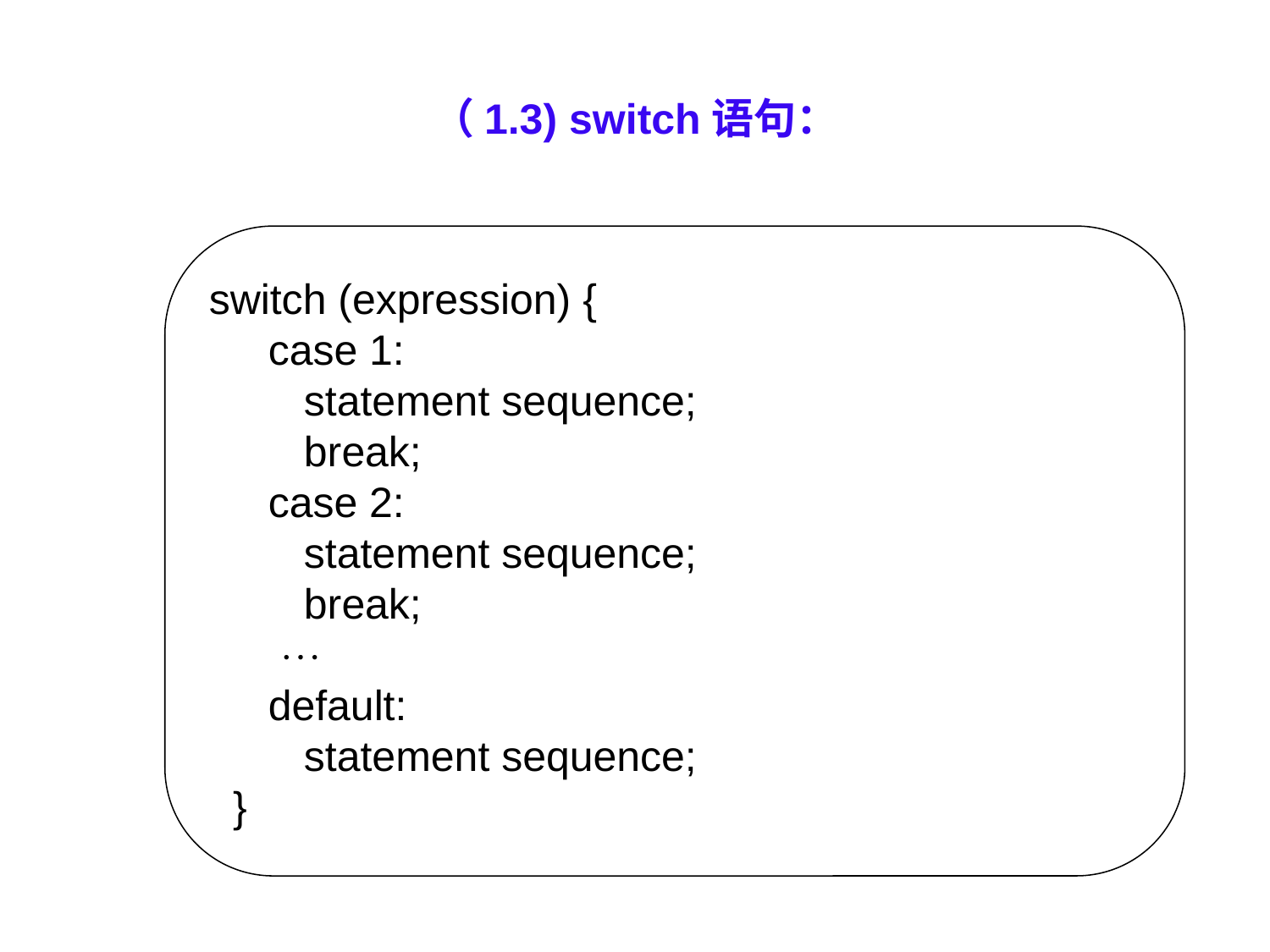

# （1.3) switch语句：

switch (expression) {
     case 1:
        statement sequence;
        break;
     case 2:
        statement sequence;
        break;
      …
     default:
        statement sequence;
  }